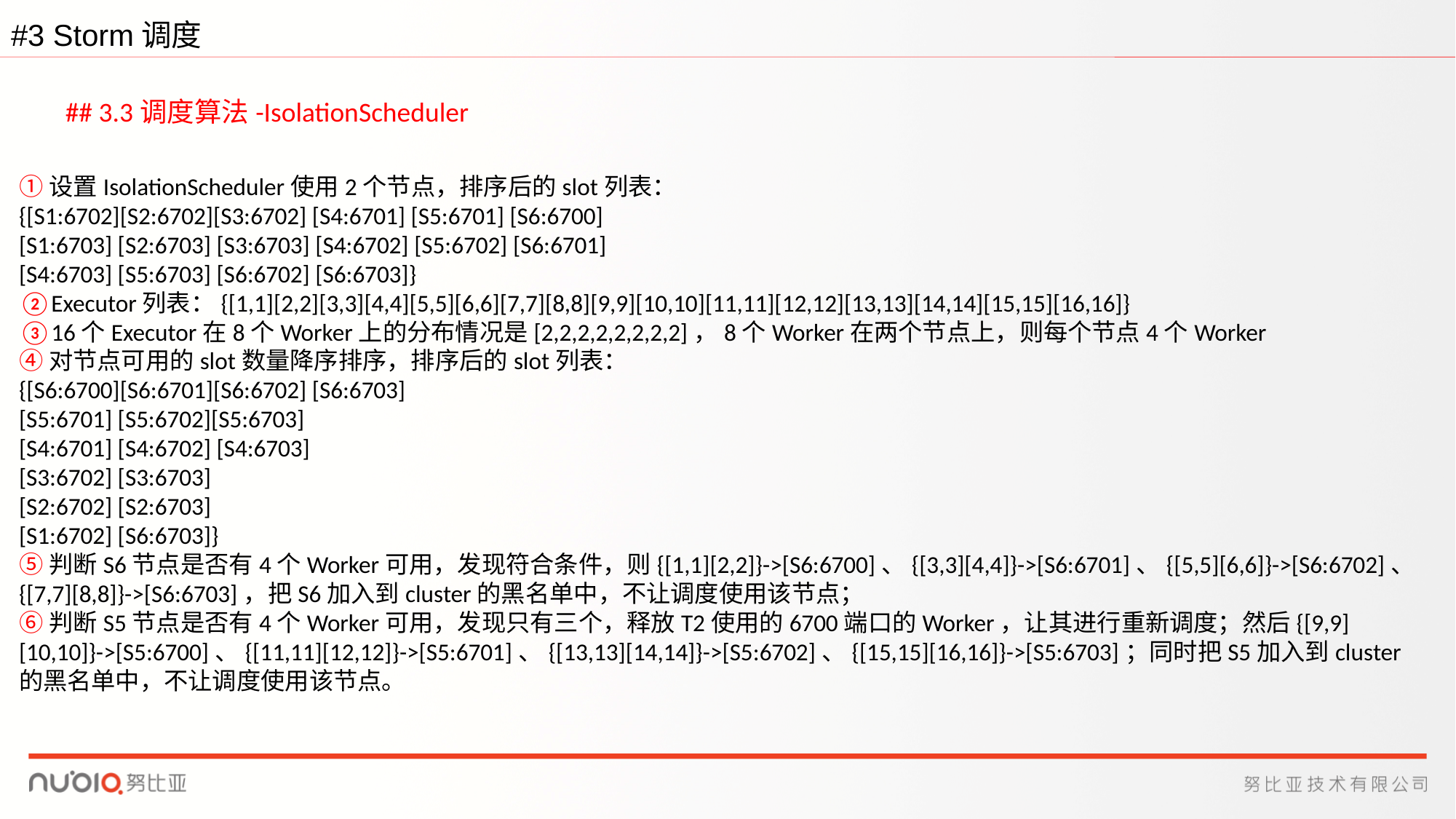

#3 Storm调度

## 3.3调度算法-IsolationScheduler
①设置IsolationScheduler使用2个节点，排序后的slot列表：
{[S1:6702][S2:6702][S3:6702] [S4:6701] [S5:6701] [S6:6700]
[S1:6703] [S2:6703] [S3:6703] [S4:6702] [S5:6702] [S6:6701]
[S4:6703] [S5:6703] [S6:6702] [S6:6703]}
②Executor列表：{[1,1][2,2][3,3][4,4][5,5][6,6][7,7][8,8][9,9][10,10][11,11][12,12][13,13][14,14][15,15][16,16]}
③16个Executor在8个Worker上的分布情况是[2,2,2,2,2,2,2,2]，8个Worker在两个节点上，则每个节点4个Worker
④对节点可用的slot数量降序排序，排序后的slot列表：
{[S6:6700][S6:6701][S6:6702] [S6:6703]
[S5:6701] [S5:6702][S5:6703]
[S4:6701] [S4:6702] [S4:6703]
[S3:6702] [S3:6703]
[S2:6702] [S2:6703]
[S1:6702] [S6:6703]}
⑤判断S6节点是否有4个Worker可用，发现符合条件，则{[1,1][2,2]}->[S6:6700]、{[3,3][4,4]}->[S6:6701]、{[5,5][6,6]}->[S6:6702]、{[7,7][8,8]}->[S6:6703]，把S6加入到cluster的黑名单中，不让调度使用该节点；
⑥判断S5节点是否有4个Worker可用，发现只有三个，释放T2使用的6700端口的Worker，让其进行重新调度；然后{[9,9][10,10]}->[S5:6700]、{[11,11][12,12]}->[S5:6701]、{[13,13][14,14]}->[S5:6702]、{[15,15][16,16]}->[S5:6703]；同时把S5加入到cluster的黑名单中，不让调度使用该节点。